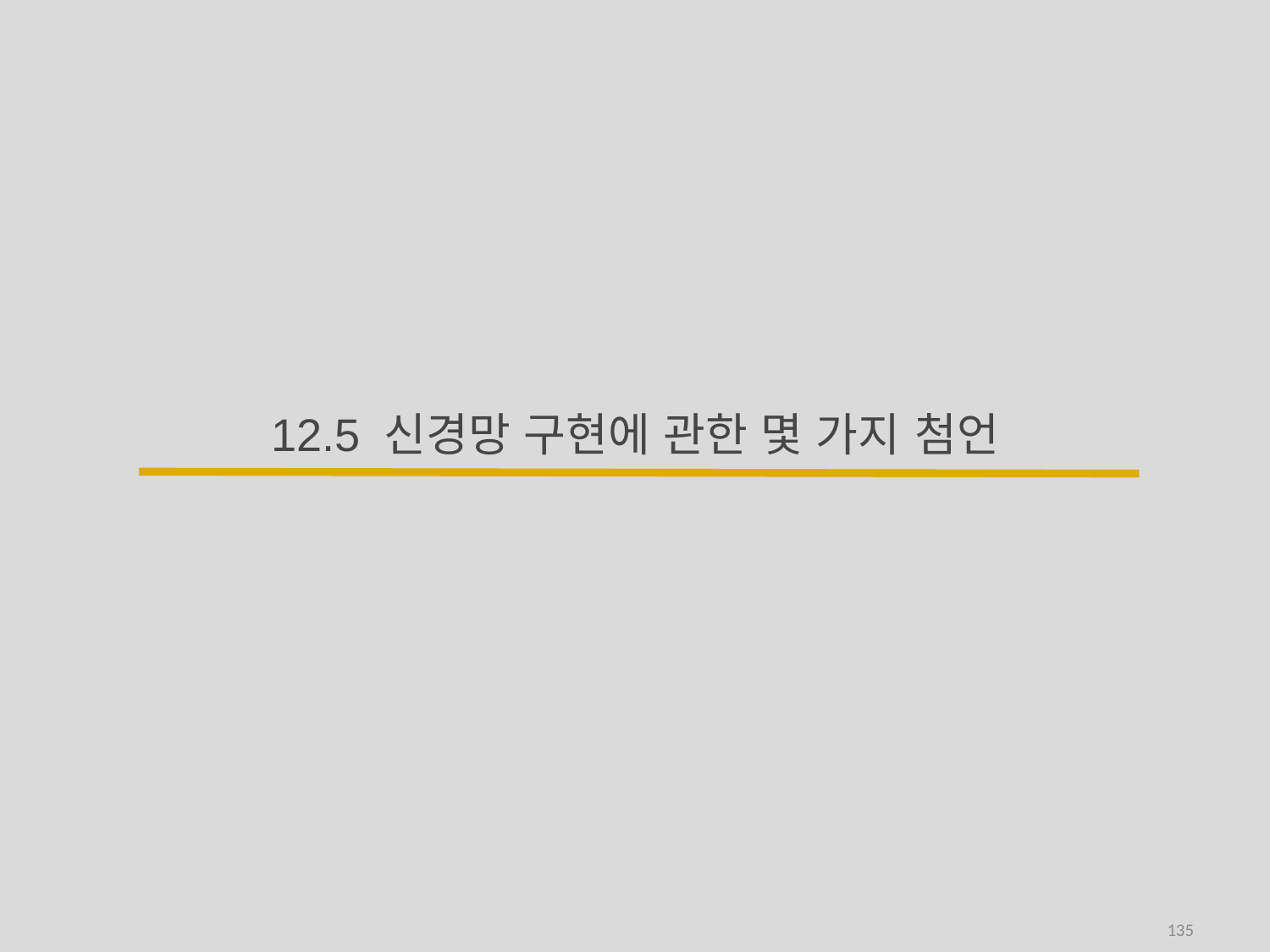

# 12.5 신경망 구현에 관한 몇 가지 첨언
135